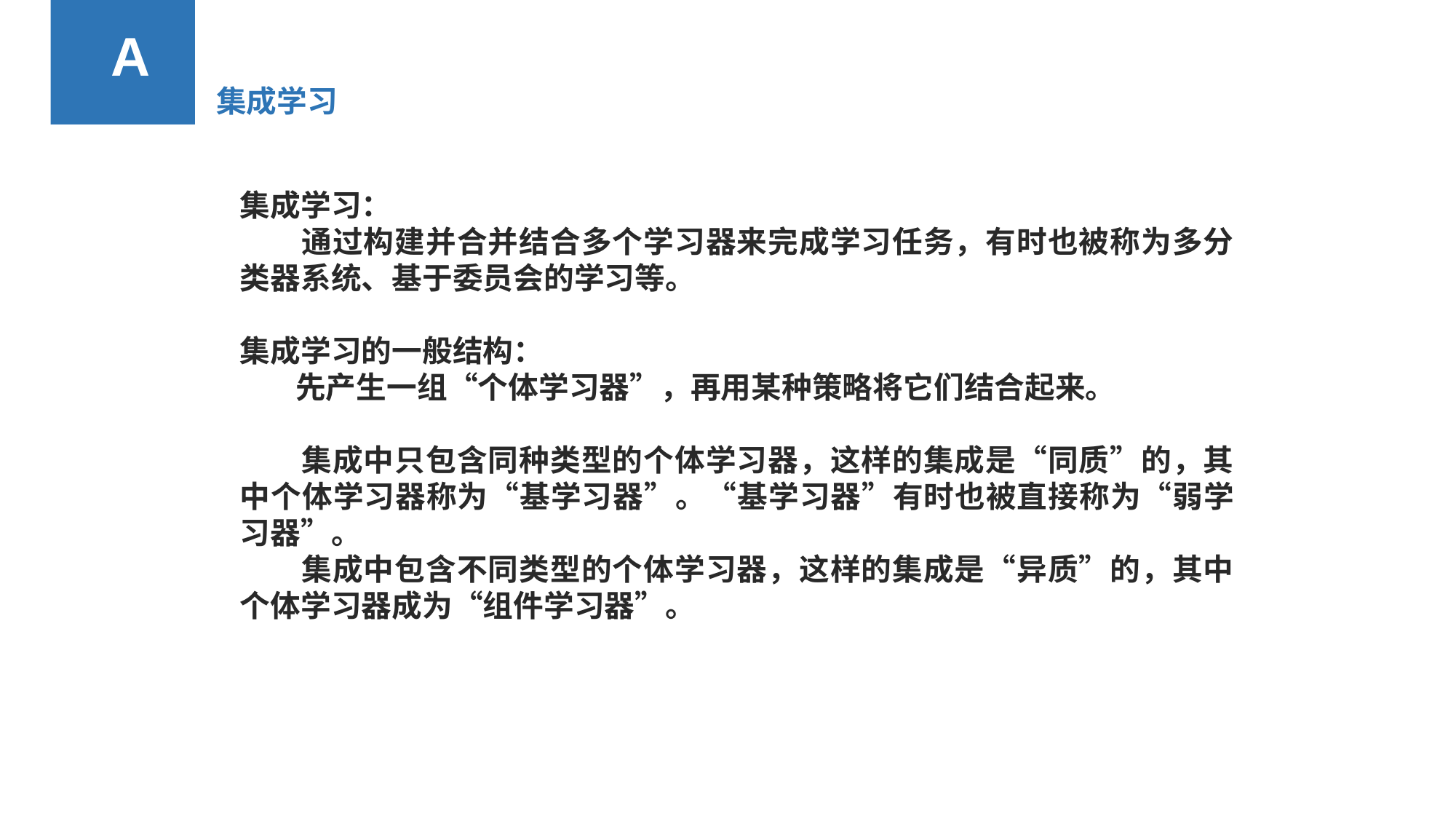

A
集成学习
集成学习：
       通过构建并合并结合多个学习器来完成学习任务，有时也被称为多分类器系统、基于委员会的学习等。

集成学习的一般结构：
       先产生一组“个体学习器”，再用某种策略将它们结合起来。

       集成中只包含同种类型的个体学习器，这样的集成是“同质”的，其中个体学习器称为“基学习器”。“基学习器”有时也被直接称为“弱学习器”。
       集成中包含不同类型的个体学习器，这样的集成是“异质”的，其中个体学习器成为“组件学习器”。